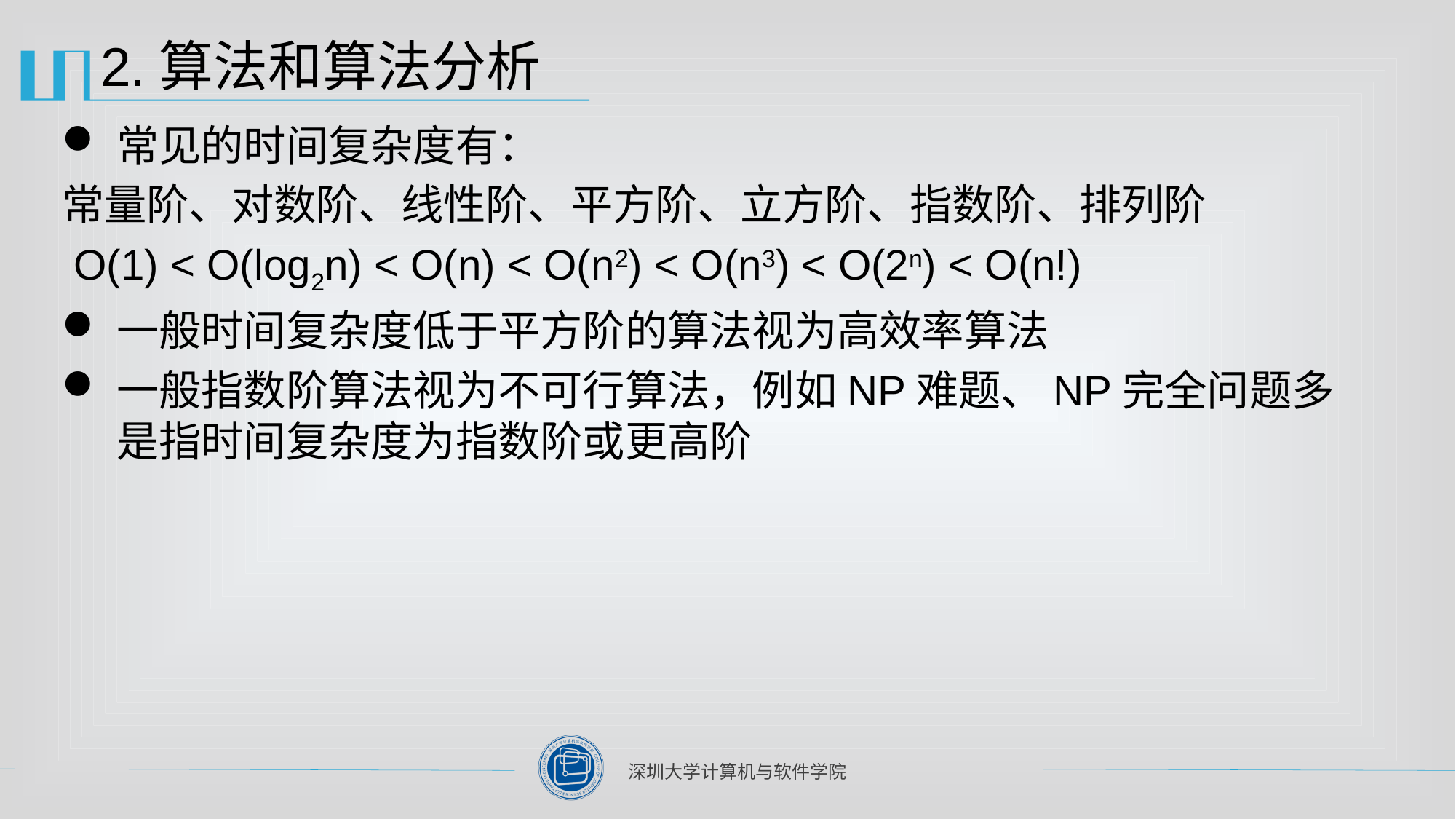

# 2.算法和算法分析
常见的时间复杂度有：
常量阶、对数阶、线性阶、平方阶、立方阶、指数阶、排列阶
 O(1) < O(log2n) < O(n) < O(n2) < O(n3) < O(2n) < O(n!)
一般时间复杂度低于平方阶的算法视为高效率算法
一般指数阶算法视为不可行算法，例如NP难题、NP完全问题多是指时间复杂度为指数阶或更高阶

28